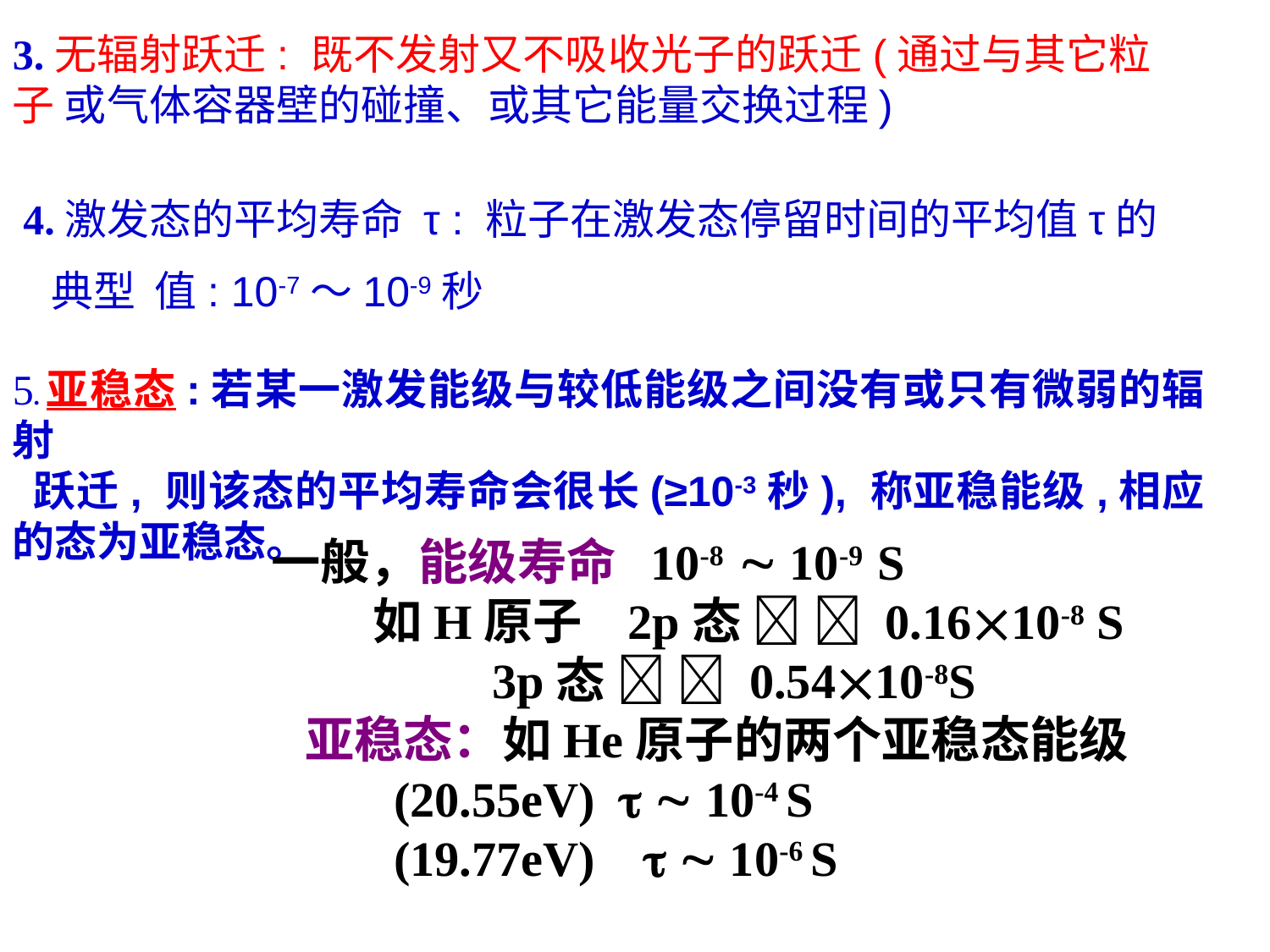

3.无辐射跃迁: 既不发射又不吸收光子的跃迁(通过与其它粒子 或气体容器壁的碰撞、或其它能量交换过程)
 4.激发态的平均寿命 τ : 粒子在激发态停留时间的平均值τ的
   典型  值: 10-7～10-9秒
5.亚稳态:若某一激发能级与较低能级之间没有或只有微弱的辐射
 跃迁, 则该态的平均寿命会很长(≥10-3秒), 称亚稳能级,相应的态为亚稳态。
一般，能级寿命  10-8  ∼ 10-9  S
        如H原子   2p态 τ ∼ 0.16×10-8 S
                  3p态 τ ∼ 0.54×10-8S
  亚稳态：如He原子的两个亚稳态能级
          (20.55eV)  τ ∼ 10-4 S
          (19.77eV)    τ ∼ 10-6 S